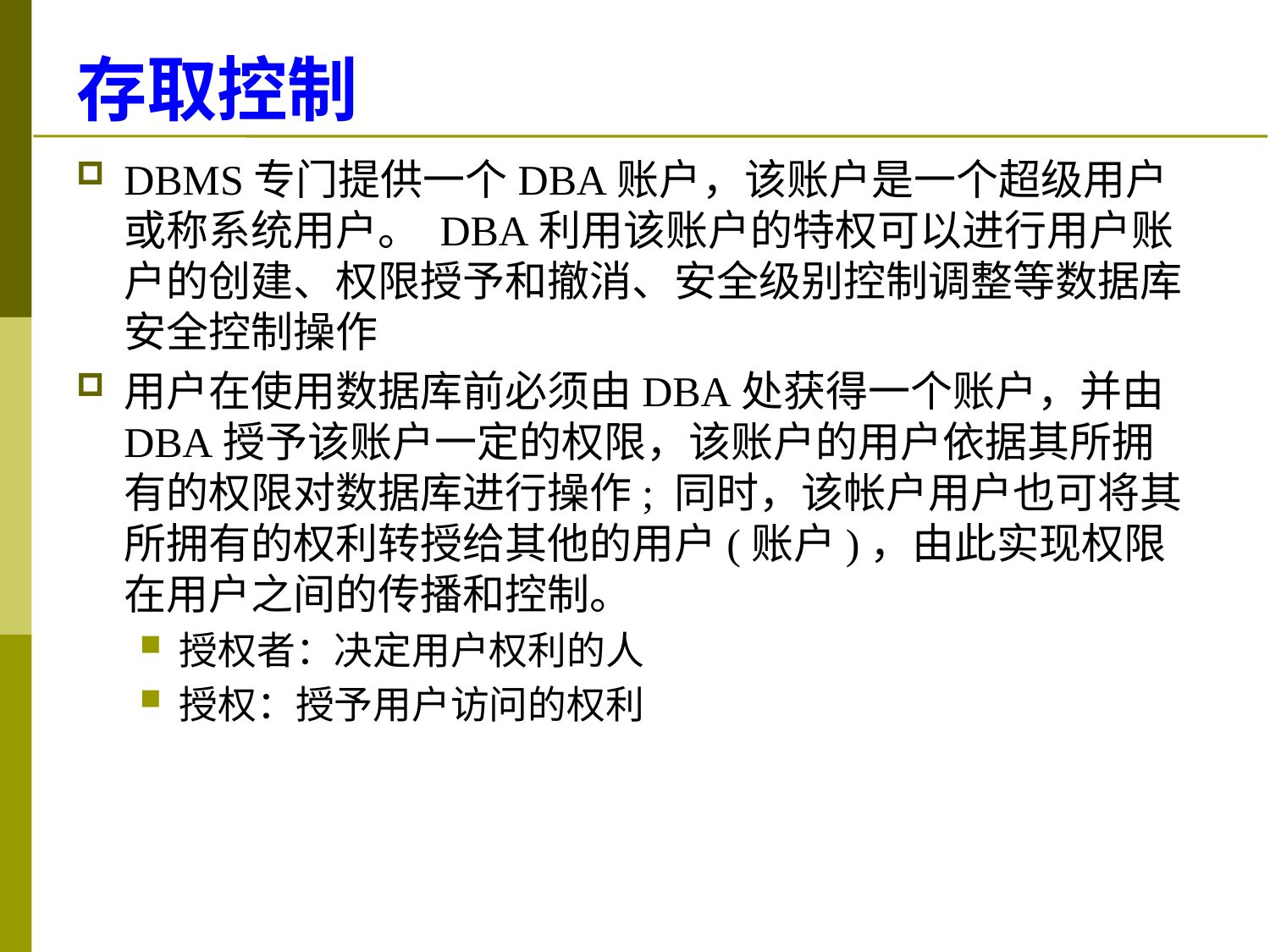

# 存取控制
DBMS专门提供一个DBA账户，该账户是一个超级用户或称系统用户。 DBA利用该账户的特权可以进行用户账户的创建、权限授予和撤消、安全级别控制调整等数据库安全控制操作
用户在使用数据库前必须由DBA处获得一个账户，并由DBA授予该账户一定的权限，该账户的用户依据其所拥有的权限对数据库进行操作; 同时，该帐户用户也可将其所拥有的权利转授给其他的用户(账户)，由此实现权限在用户之间的传播和控制。
授权者：决定用户权利的人
授权：授予用户访问的权利